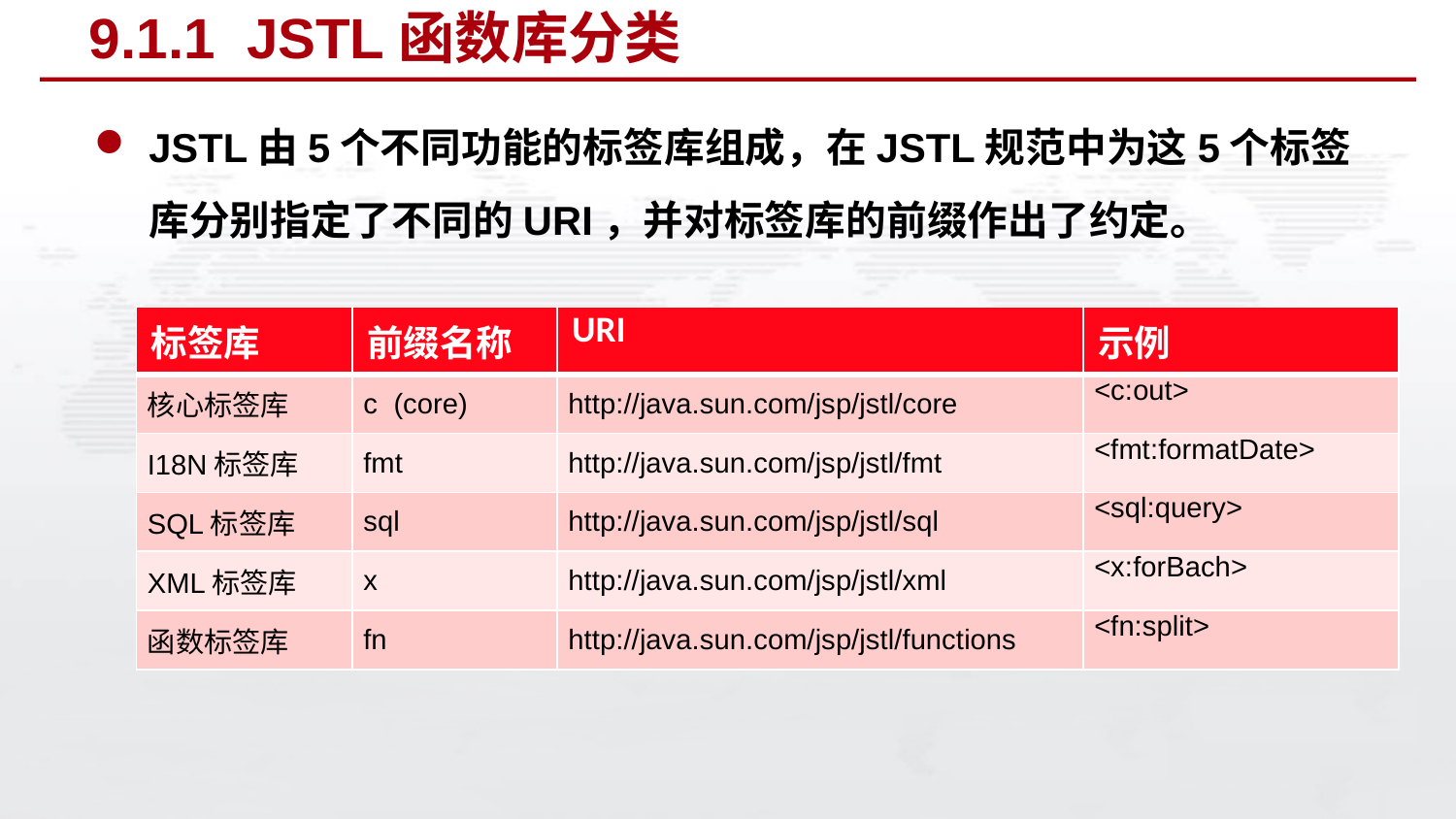

# 9.1.1  JSTL函数库分类
JSTL由5个不同功能的标签库组成，在JSTL规范中为这5个标签库分别指定了不同的URI，并对标签库的前缀作出了约定。
| 标签库 | 前缀名称 | URI | 示例 |
| --- | --- | --- | --- |
| 核心标签库 | c (core) | http://java.sun.com/jsp/jstl/core | <c:out> |
| I18N标签库 | fmt | http://java.sun.com/jsp/jstl/fmt | <fmt:formatDate> |
| SQL标签库 | sql | http://java.sun.com/jsp/jstl/sql | <sql:query> |
| XML标签库 | x | http://java.sun.com/jsp/jstl/xml | <x:forBach> |
| 函数标签库 | fn | http://java.sun.com/jsp/jstl/functions | <fn:split> |